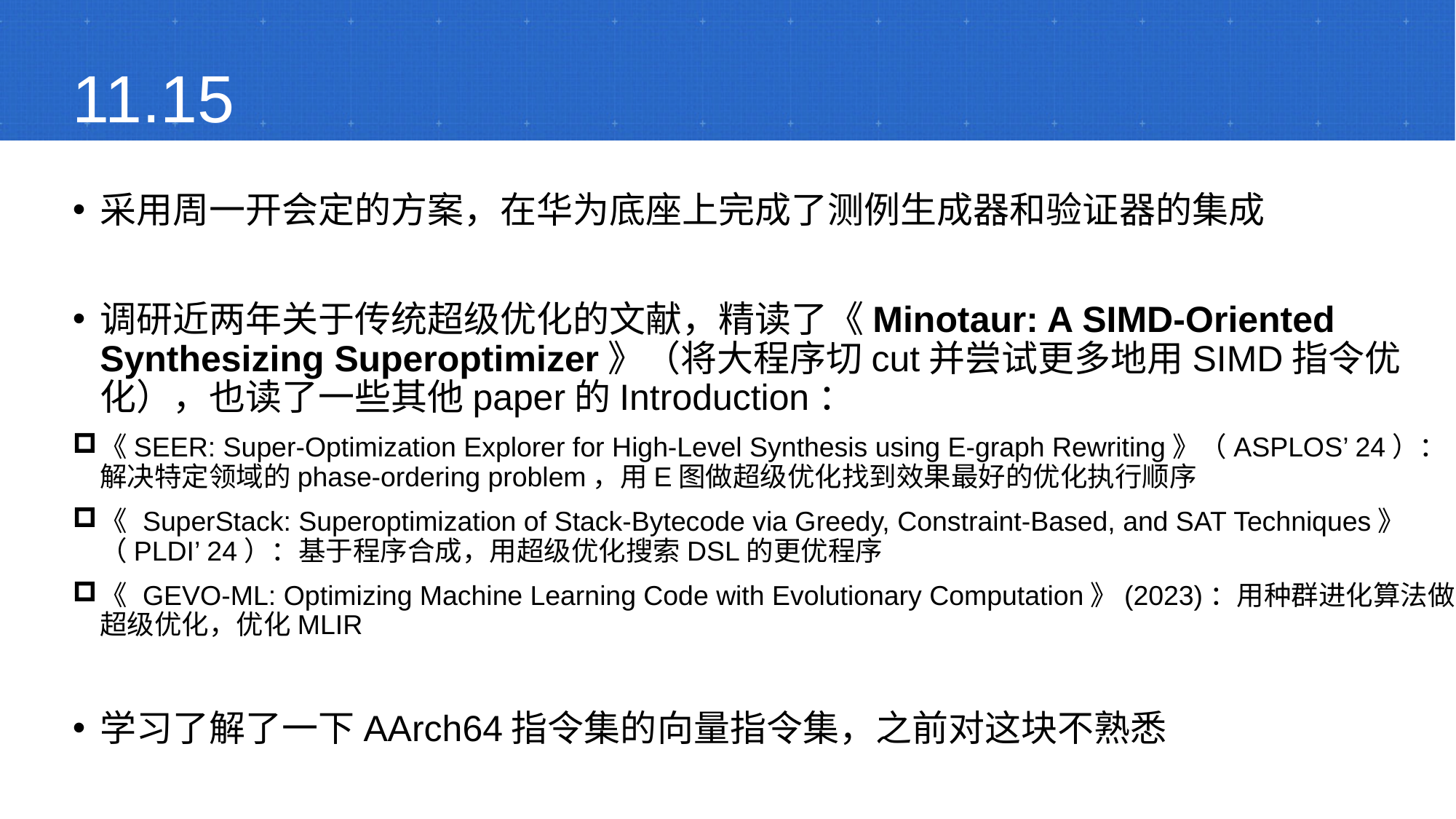

11.15
# 采用周一开会定的方案，在华为底座上完成了测例生成器和验证器的集成

调研近两年关于传统超级优化的文献，精读了《Minotaur: A SIMD-Oriented Synthesizing Superoptimizer》（将大程序切cut并尝试更多地用SIMD指令优化），也读了一些其他paper的Introduction：
《SEER: Super-Optimization Explorer for High-Level Synthesis using E-graph Rewriting》（ASPLOS’ 24）：解决特定领域的phase-ordering problem，用E图做超级优化找到效果最好的优化执行顺序
《 SuperStack: Superoptimization of Stack-Bytecode via Greedy, Constraint-Based, and SAT Techniques》（PLDI’ 24）：基于程序合成，用超级优化搜索DSL的更优程序
《 GEVO-ML: Optimizing Machine Learning Code with Evolutionary Computation》(2023)：用种群进化算法做超级优化，优化MLIR

学习了解了一下AArch64指令集的向量指令集，之前对这块不熟悉